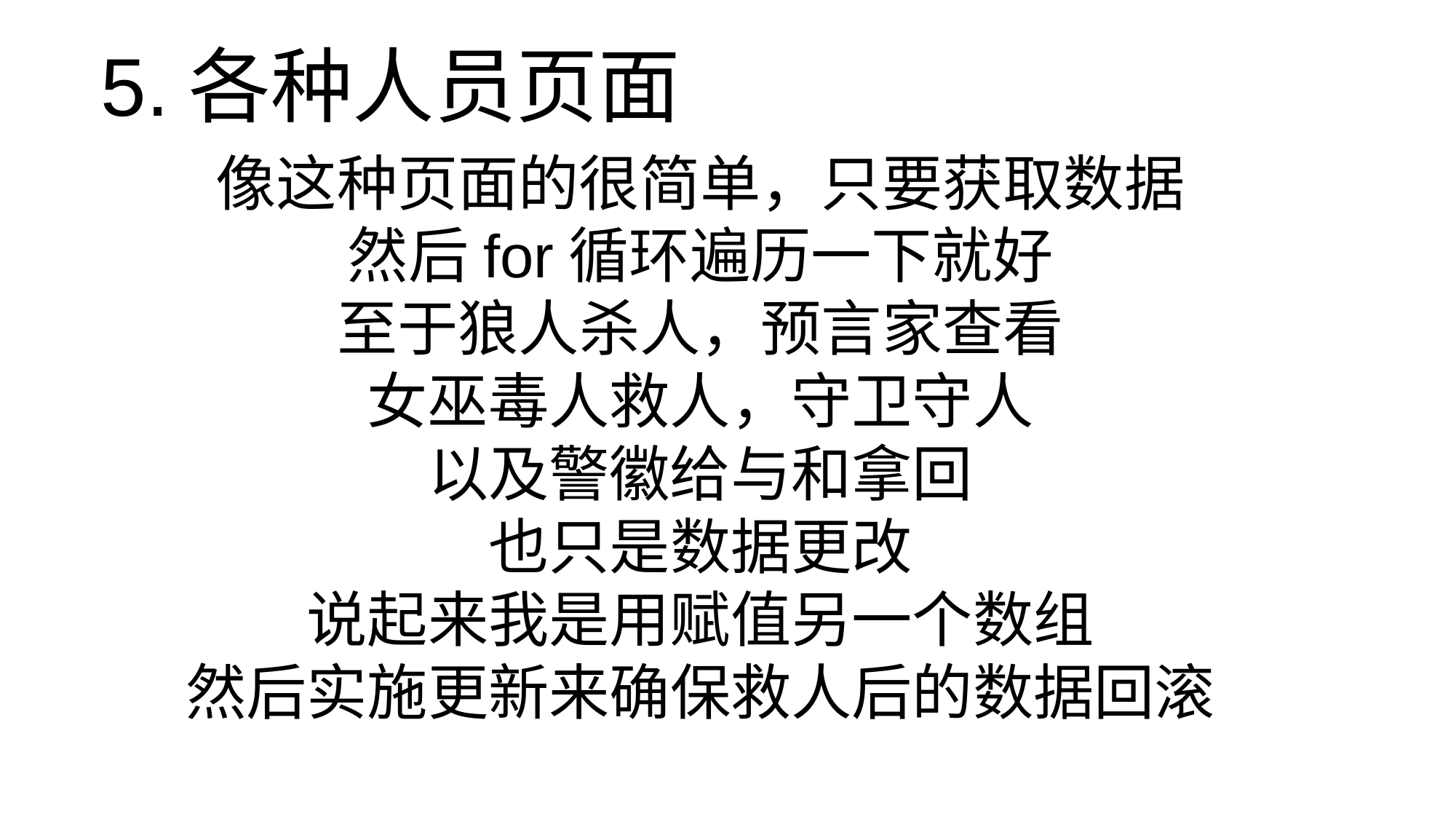

5.各种人员页面
像这种页面的很简单，只要获取数据
然后for循环遍历一下就好
至于狼人杀人，预言家查看
女巫毒人救人，守卫守人
以及警徽给与和拿回
也只是数据更改
说起来我是用赋值另一个数组
然后实施更新来确保救人后的数据回滚